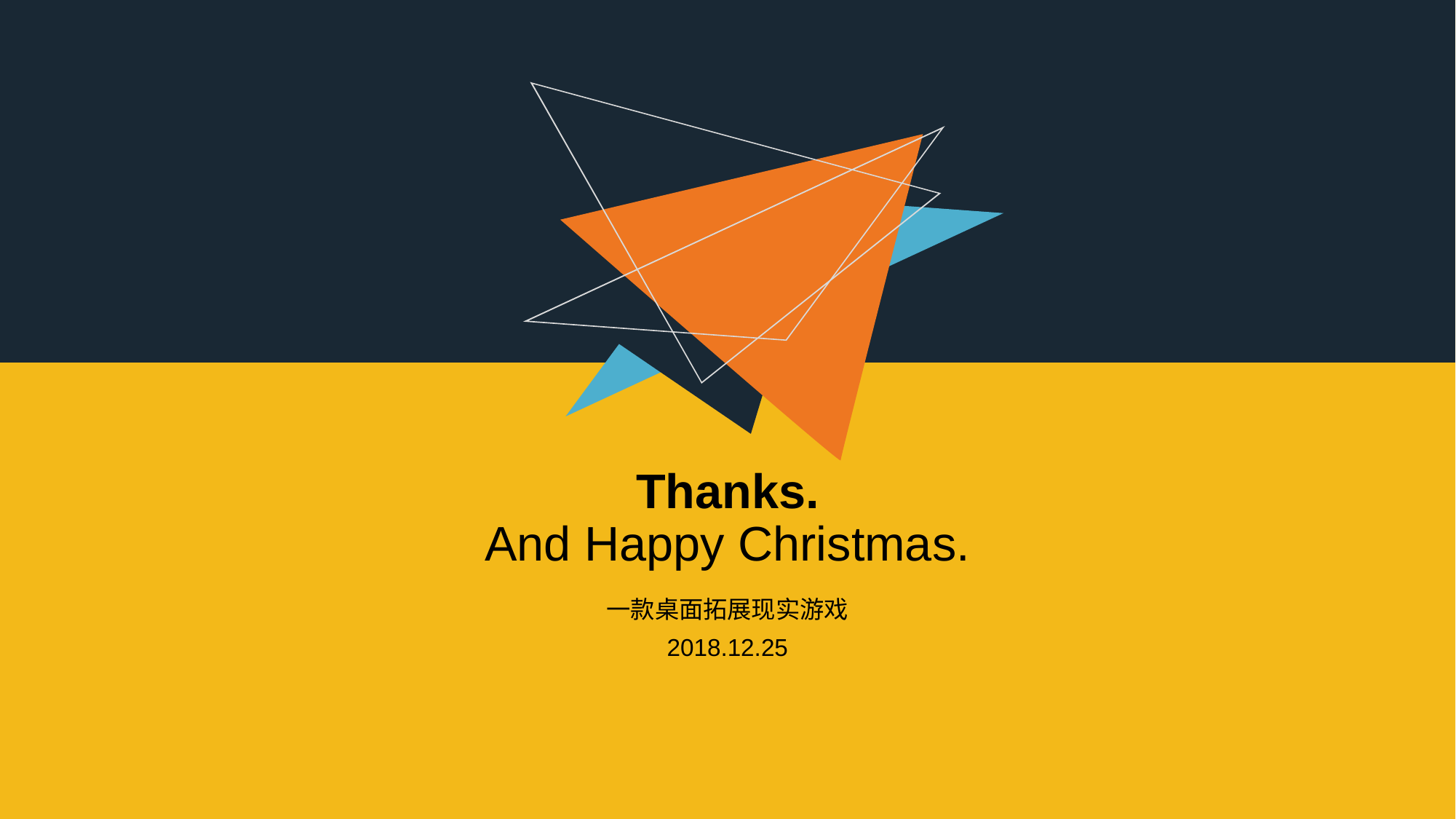

# Thanks. And Happy Christmas.
一款桌面拓展现实游戏
2018.12.25